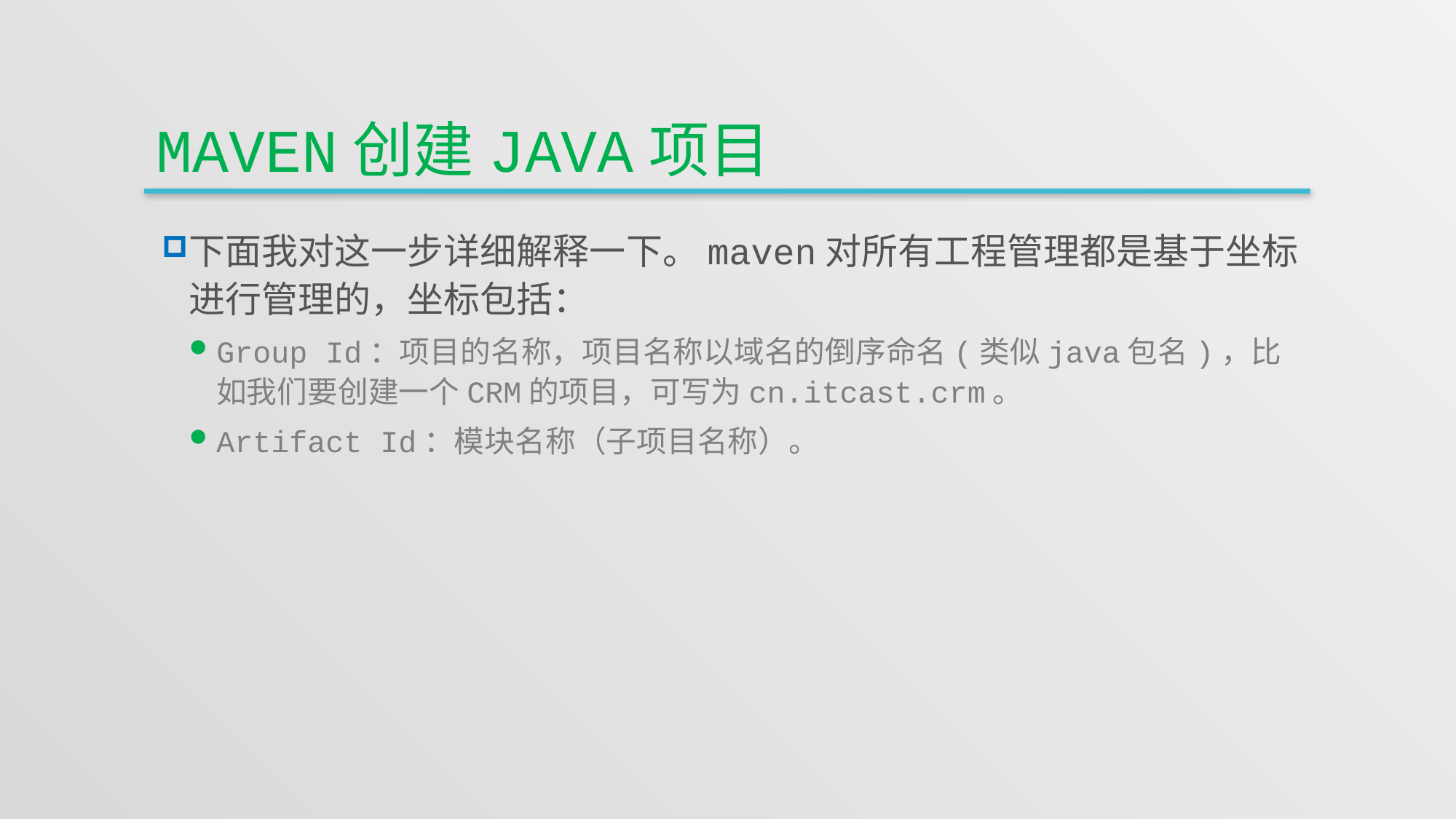

# Maven创建Java项目
下面我对这一步详细解释一下。maven对所有工程管理都是基于坐标进行管理的，坐标包括：
Group Id：项目的名称，项目名称以域名的倒序命名(类似java包名)，比如我们要创建一个CRM的项目，可写为cn.itcast.crm。
Artifact Id：模块名称（子项目名称）。